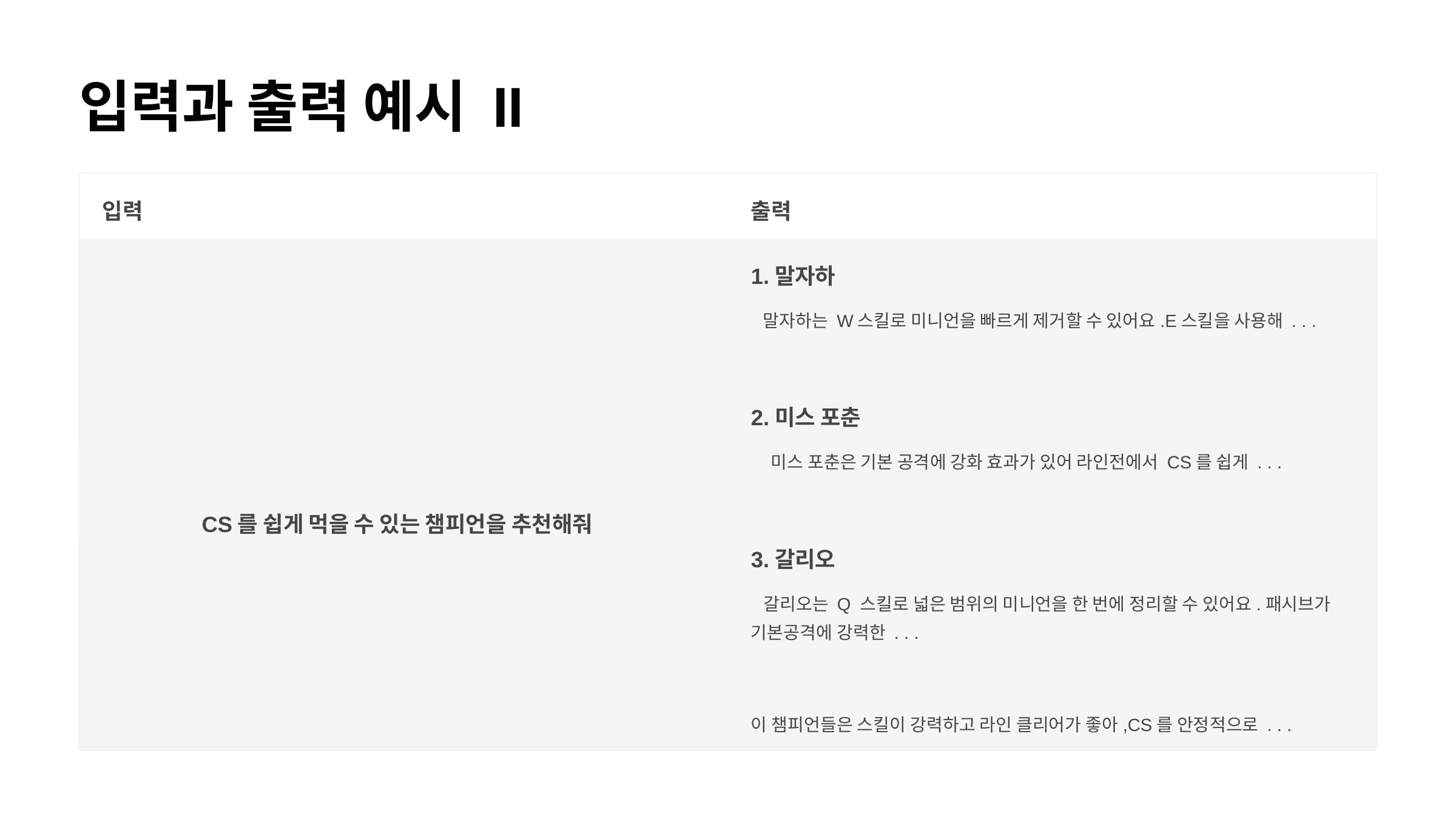

입력과 출력 예시 II

입력
출력

1.말자하

  말자하는 W스킬로 미니언을 빠르게 제거할 수 있어요.E스킬을 사용해 . . .

2.미스 포춘

    미스 포춘은 기본 공격에 강화 효과가 있어 라인전에서 CS를 쉽게 . . .

                CS를 쉽게 먹을 수 있는 챔피언을 추천해줘
3.갈리오
  갈리오는 Q 스킬로 넓은 범위의 미니언을 한 번에 정리할 수 있어요.패시브가 기본공격에 강력한 . . .

이 챔피언들은 스킬이 강력하고 라인 클리어가 좋아,CS를 안정적으로 . . .